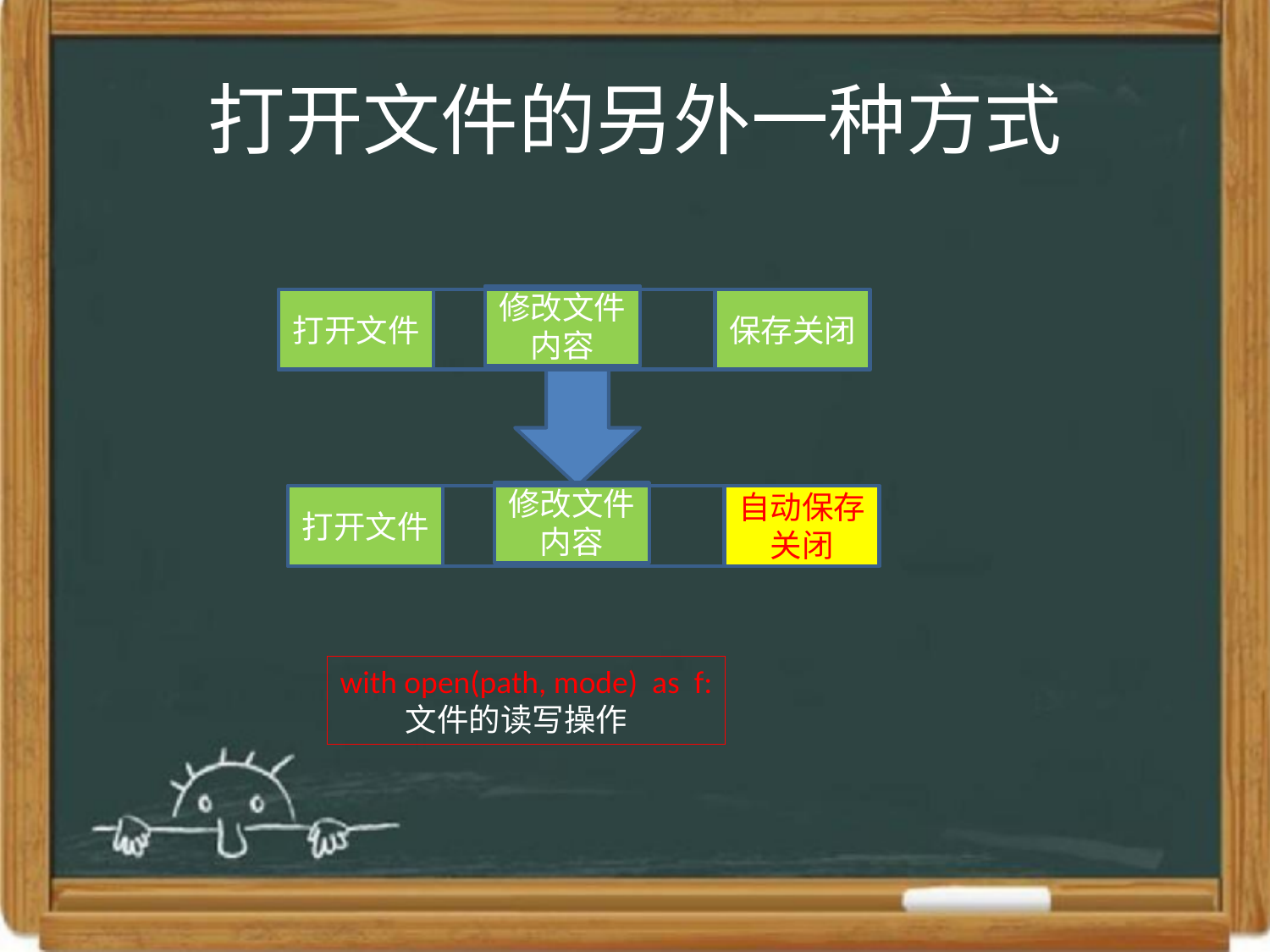

# 打开文件的另外一种方式
修改文件内容
打开文件

保存关闭

修改文件内容
打开文件

自动保存关闭
with open(path, mode)  as  f:
        文件的读写操作